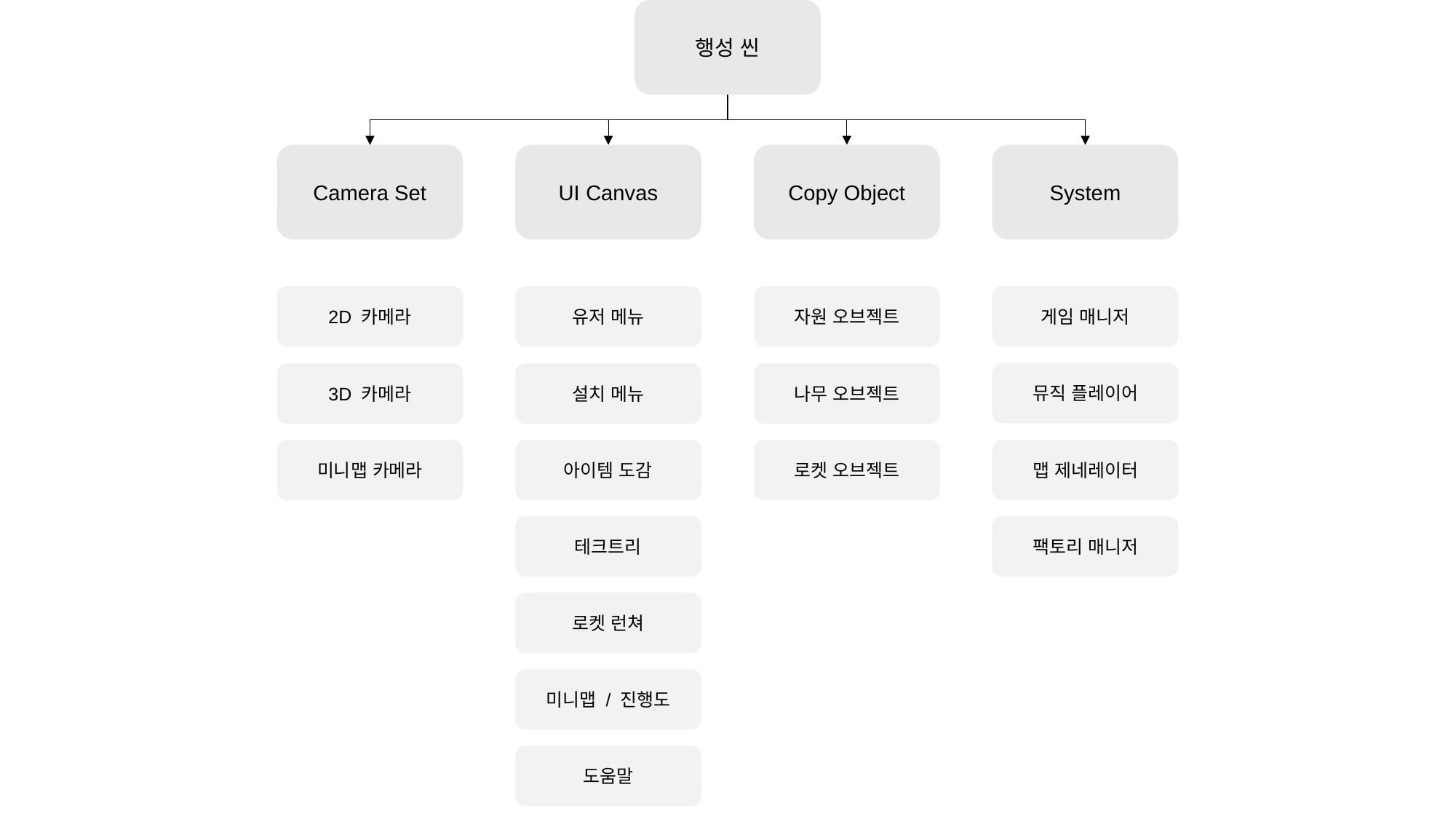

행성 씬
Copy Object
System
Camera Set
UI Canvas
2D 카메라
유저 메뉴
자원 오브젝트
게임 매니저
뮤직 플레이어
3D 카메라
설치 메뉴
나무 오브젝트
미니맵 카메라
아이템 도감
로켓 오브젝트
맵 제네레이터
테크트리
팩토리 매니저
로켓 런쳐
미니맵 / 진행도
도움말